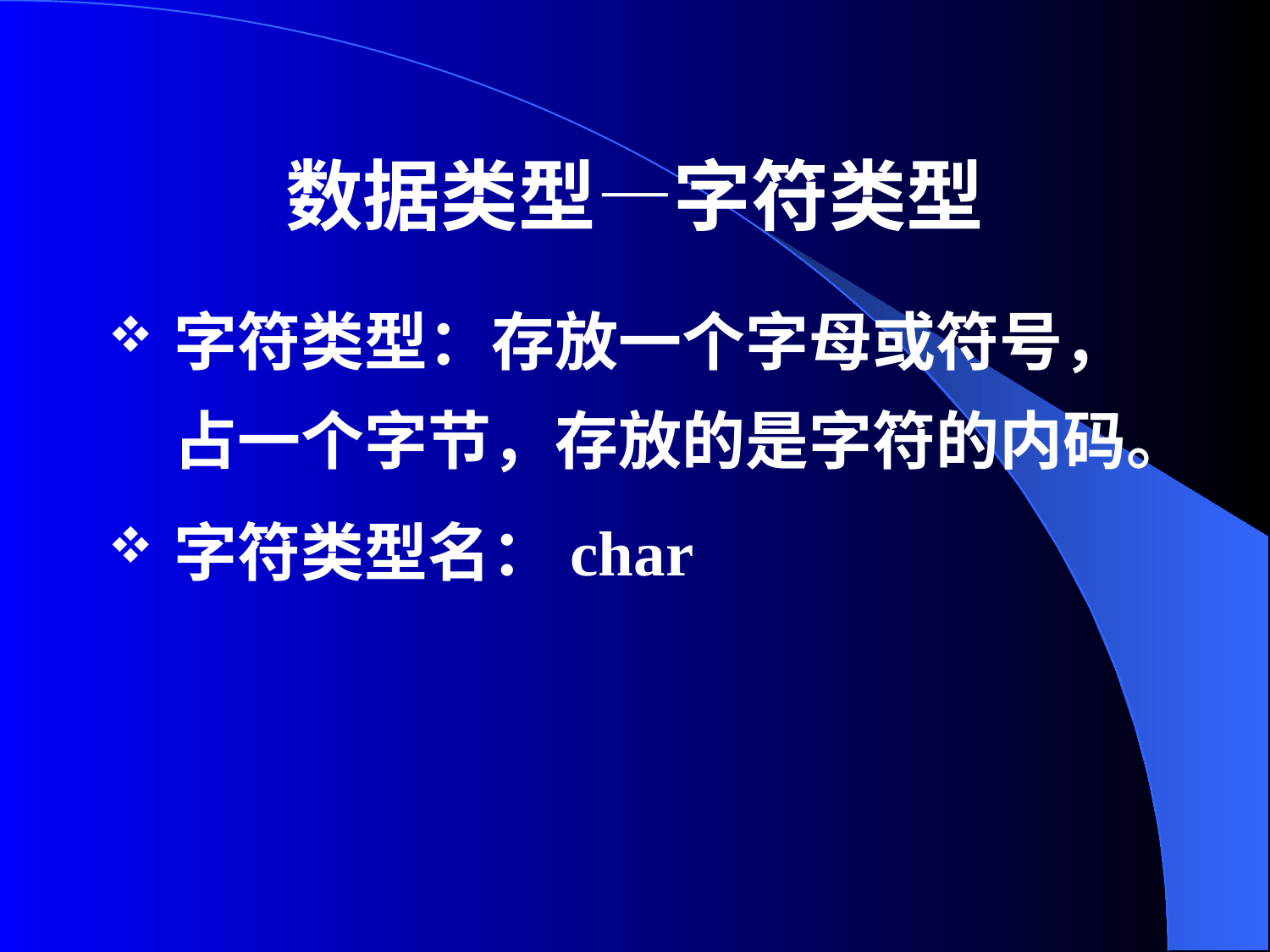

# 数据类型—字符类型
字符类型：存放一个字母或符号，占一个字节，存放的是字符的内码。
字符类型名：char